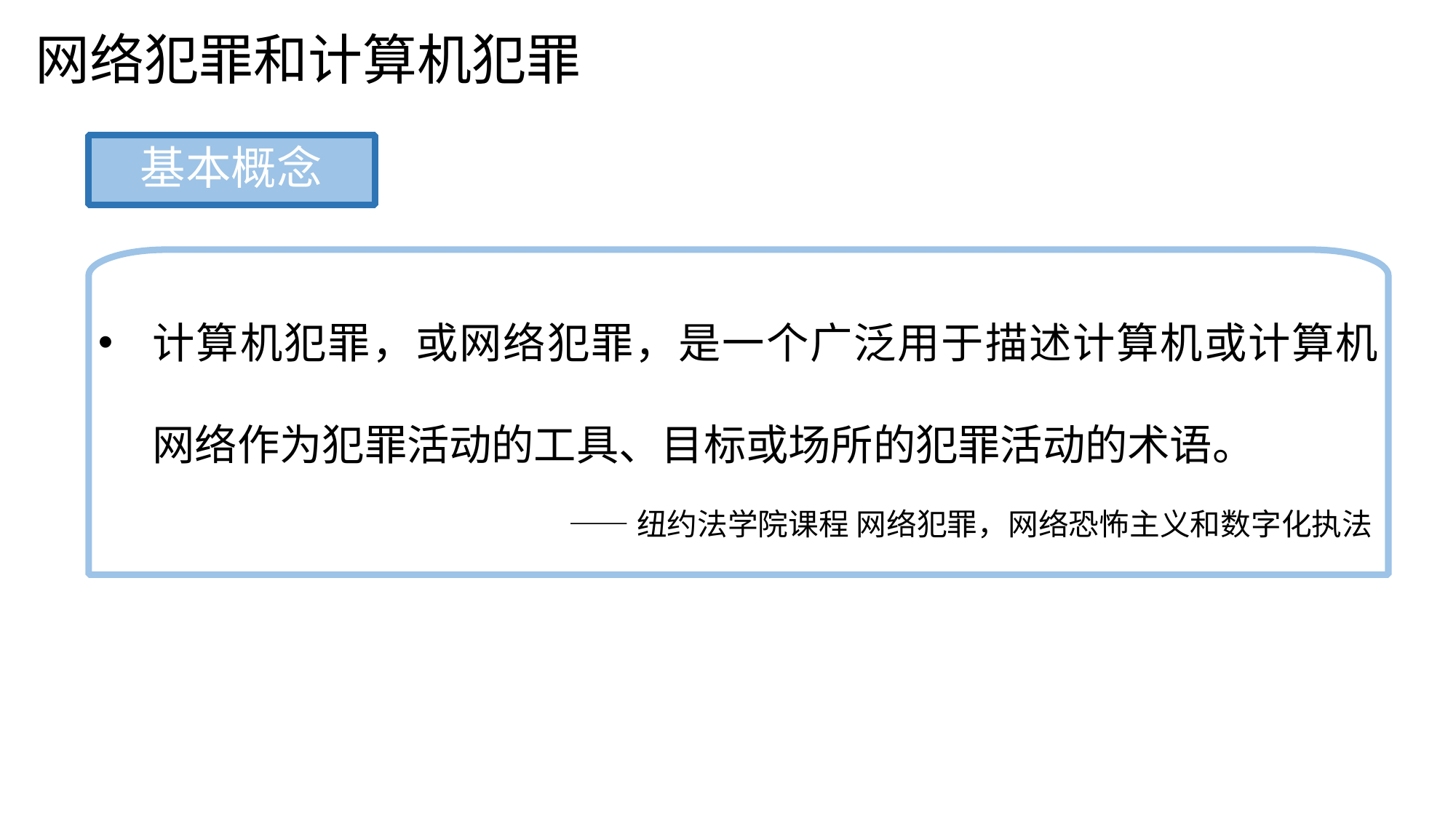

网络犯罪和计算机犯罪

基本概念
计算机犯罪，或网络犯罪，是一个广泛用于描述计算机或计算机网络作为犯罪活动的工具、目标或场所的犯罪活动的术语。
——纽约法学院课程 网络犯罪，网络恐怖主义和数字化执法